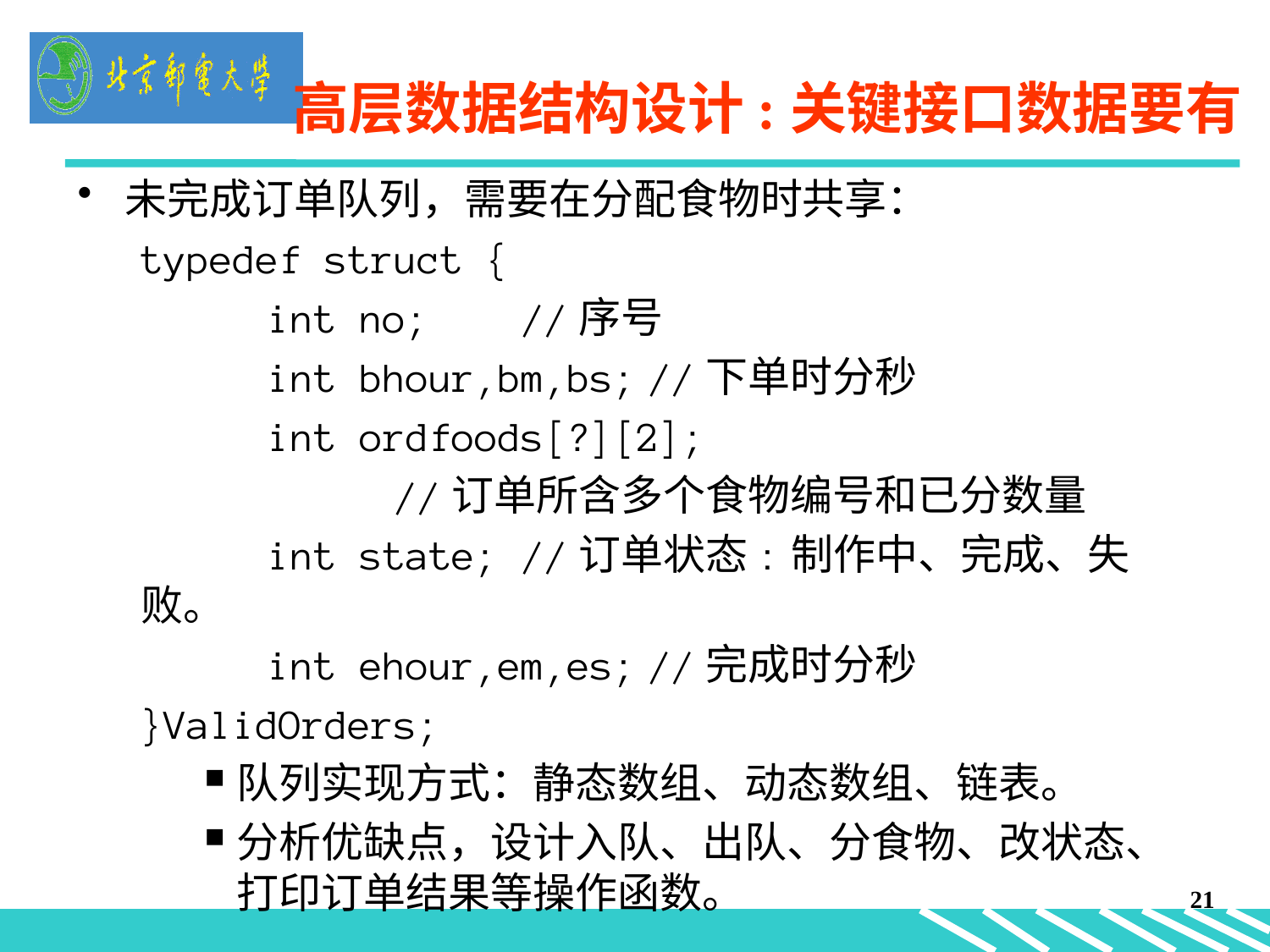

# 高层数据结构设计:关键接口数据要有
未完成订单队列，需要在分配食物时共享：
typedef struct {
	int no;	//序号
	int bhour,bm,bs;	//下单时分秒
	int ordfoods[?][2];
		//订单所含多个食物编号和已分数量
	int state;	//订单状态:制作中、完成、失败。
	int ehour,em,es;	//完成时分秒
}ValidOrders;
队列实现方式：静态数组、动态数组、链表。
分析优缺点，设计入队、出队、分食物、改状态、打印订单结果等操作函数。

21